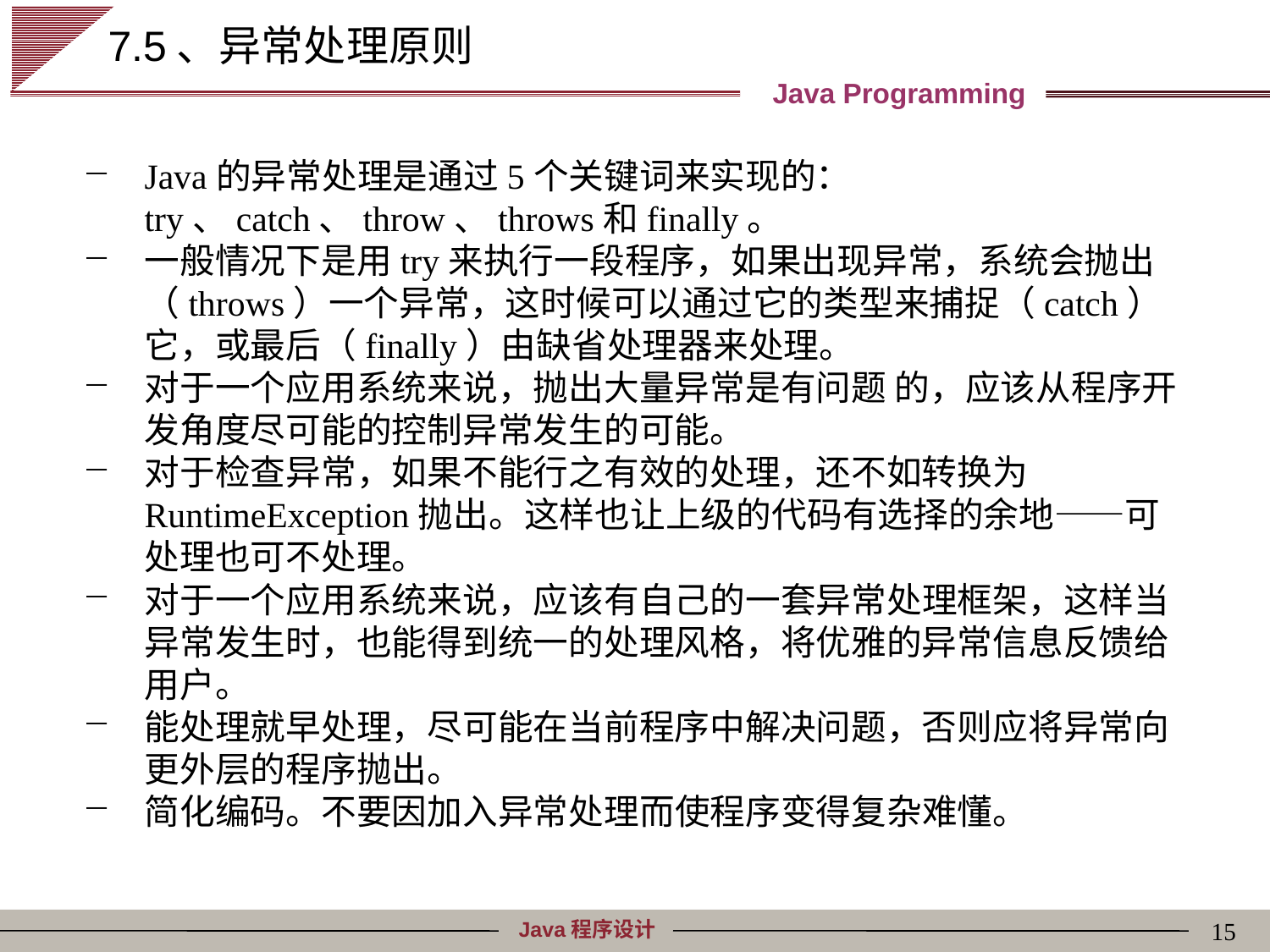

# 7.5、异常处理原则
Java的异常处理是通过5个关键词来实现的：try、catch、throw、throws和finally。
一般情况下是用try来执行一段程序，如果出现异常，系统会抛出（throws）一个异常，这时候可以通过它的类型来捕捉（catch）它，或最后（finally）由缺省处理器来处理。
对于一个应用系统来说，抛出大量异常是有问题 的，应该从程序开发角度尽可能的控制异常发生的可能。
对于检查异常，如果不能行之有效的处理，还不如转换为RuntimeException抛出。这样也让上级的代码有选择的余地――可处理也可不处理。
对于一个应用系统来说，应该有自己的一套异常处理框架，这样当异常发生时，也能得到统一的处理风格，将优雅的异常信息反馈给用户。
能处理就早处理，尽可能在当前程序中解决问题，否则应将异常向更外层的程序抛出。
简化编码。不要因加入异常处理而使程序变得复杂难懂。